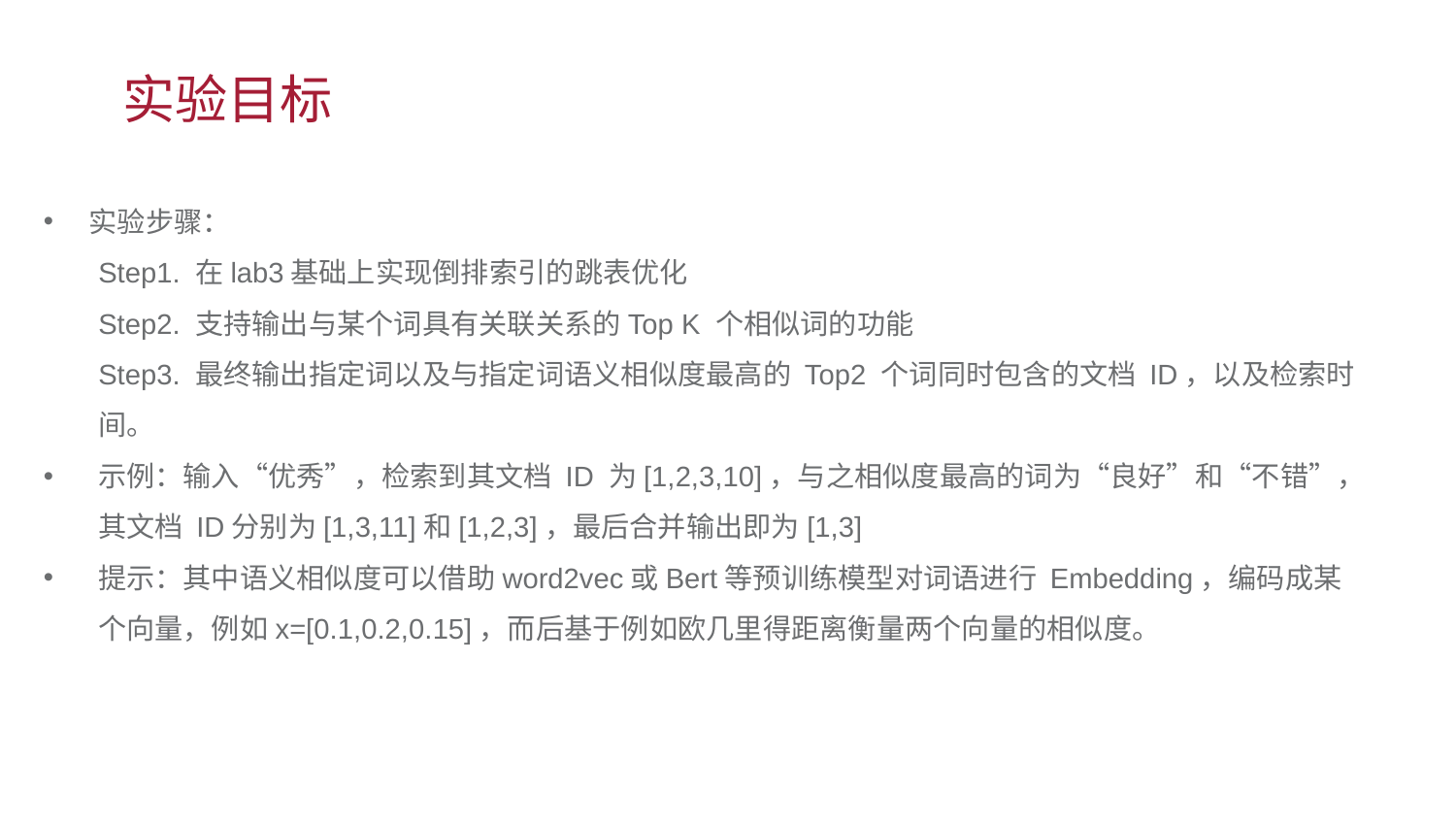

实验目标
实验步骤：
Step1. 在lab3基础上实现倒排索引的跳表优化
Step2. 支持输出与某个词具有关联关系的Top K 个相似词的功能
Step3. 最终输出指定词以及与指定词语义相似度最高的 Top2 个词同时包含的文档 ID，以及检索时间。
示例：输入“优秀”，检索到其文档 ID 为[1,2,3,10]，与之相似度最高的词为“良好”和“不错”，其文档 ID分别为[1,3,11]和[1,2,3]，最后合并输出即为[1,3]
提示：其中语义相似度可以借助word2vec或Bert等预训练模型对词语进行 Embedding，编码成某个向量，例如x=[0.1,0.2,0.15]，而后基于例如欧几里得距离衡量两个向量的相似度。